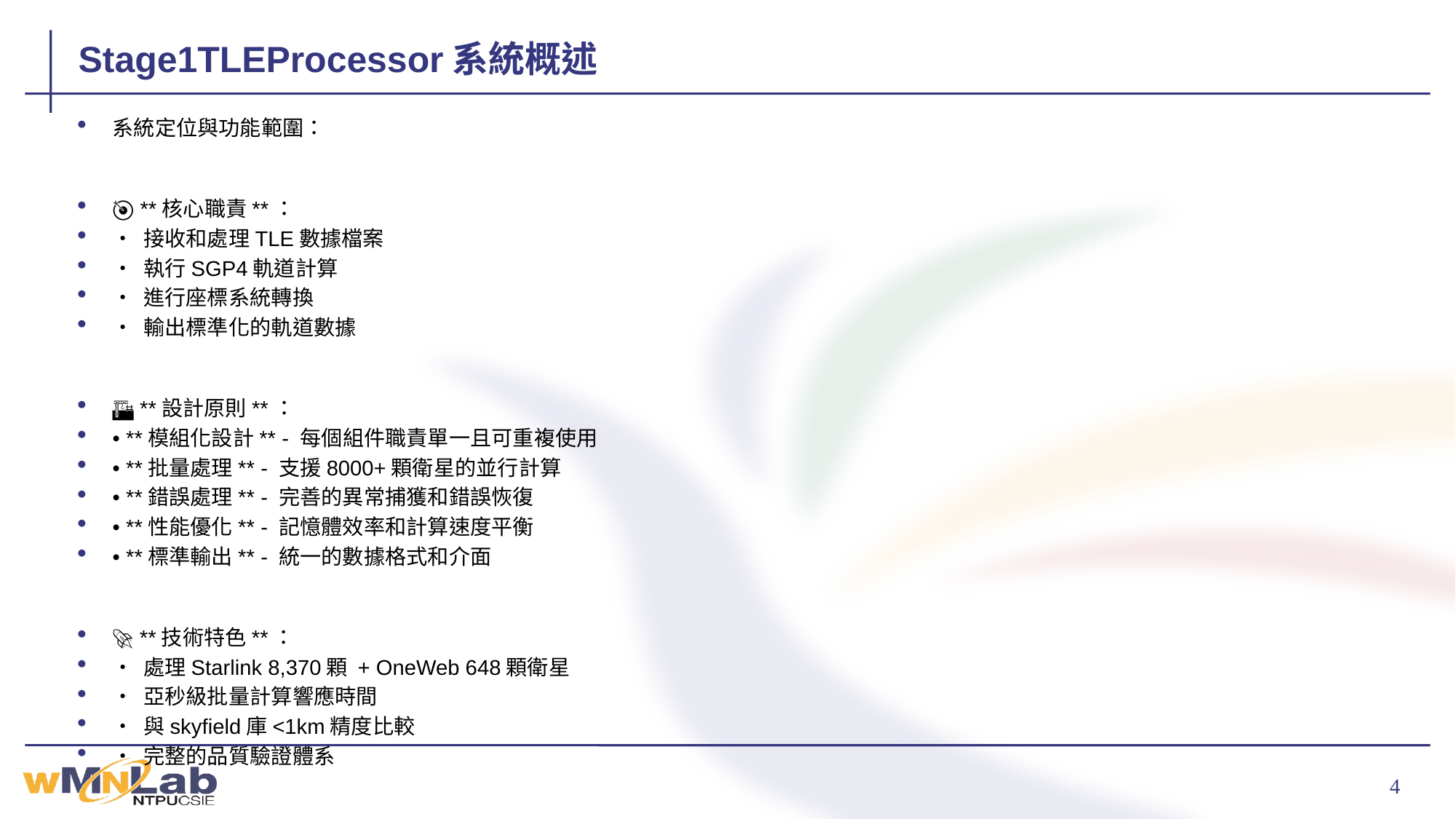

# Stage1TLEProcessor系統概述
系統定位與功能範圍：

🎯 **核心職責**：
• 接收和處理TLE數據檔案
• 執行SGP4軌道計算
• 進行座標系統轉換
• 輸出標準化的軌道數據

🏗️ **設計原則**：
• **模組化設計** - 每個組件職責單一且可重複使用
• **批量處理** - 支援8000+顆衛星的並行計算
• **錯誤處理** - 完善的異常捕獲和錯誤恢復
• **性能優化** - 記憶體效率和計算速度平衡
• **標準輸出** - 統一的數據格式和介面

🚀 **技術特色**：
• 處理Starlink 8,370顆 + OneWeb 648顆衛星
• 亞秒級批量計算響應時間
• 與skyfield庫<1km精度比較
• 完整的品質驗證體系